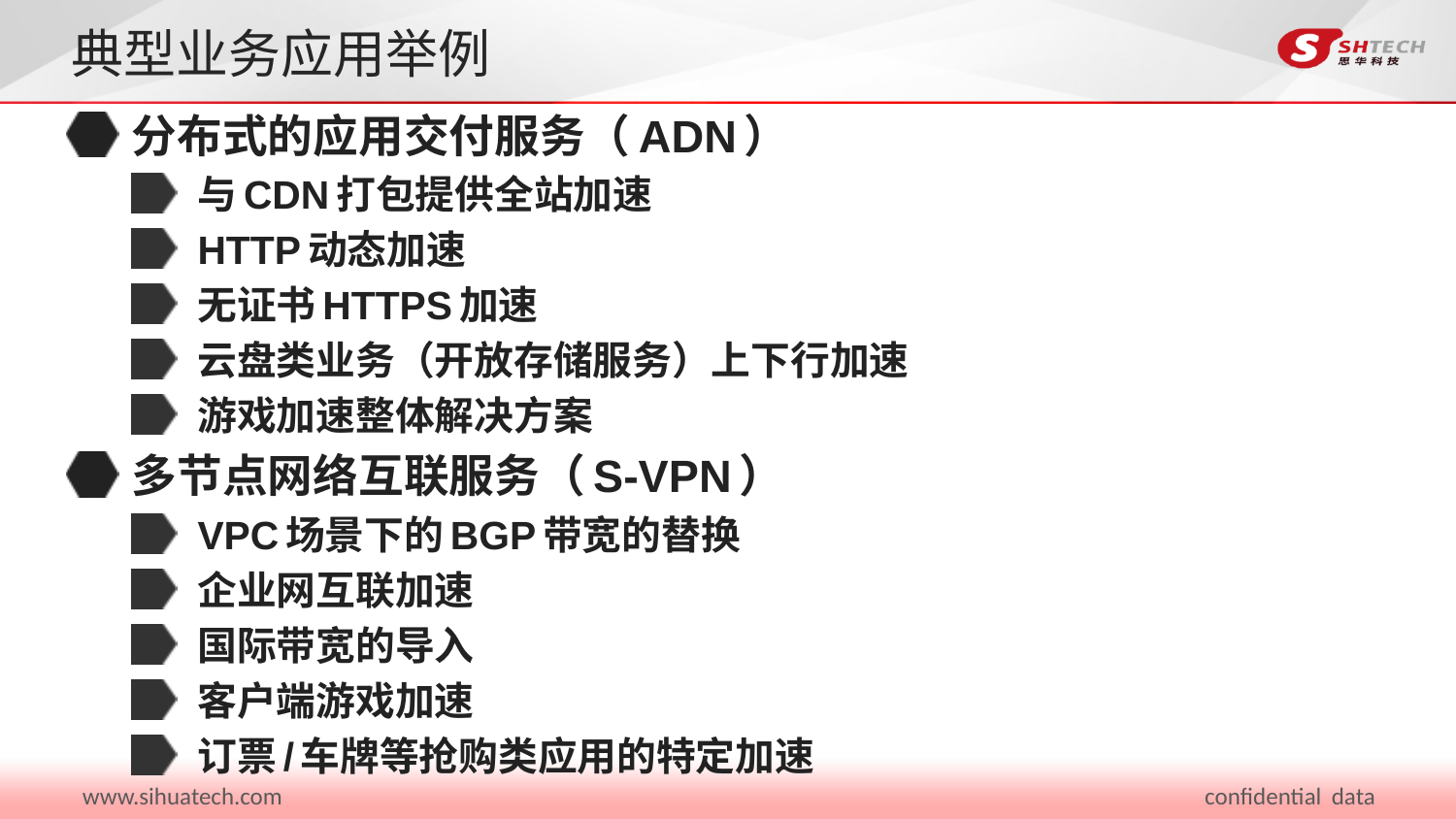

# 典型业务应用举例
分布式的应用交付服务（ADN）
与CDN打包提供全站加速
HTTP动态加速
无证书HTTPS加速
云盘类业务（开放存储服务）上下行加速
游戏加速整体解决方案
多节点网络互联服务（S-VPN）
VPC场景下的BGP带宽的替换
企业网互联加速
国际带宽的导入
客户端游戏加速
订票/车牌等抢购类应用的特定加速